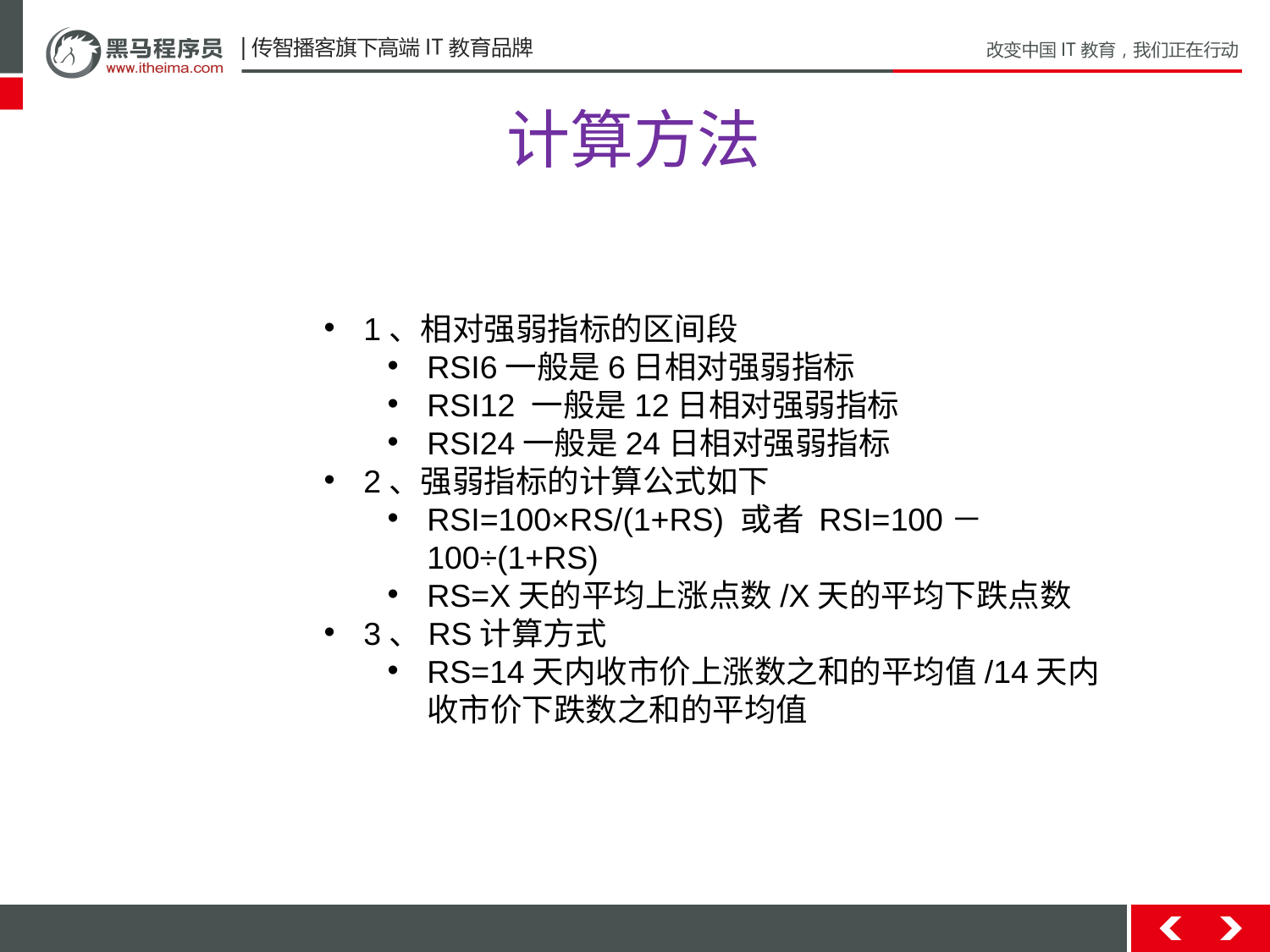

# 计算方法
1、相对强弱指标的区间段
RSI6一般是6日相对强弱指标
RSI12 一般是12日相对强弱指标
RSI24一般是24日相对强弱指标
2、强弱指标的计算公式如下
RSI=100×RS/(1+RS) 或者 RSI=100－100÷(1+RS)
RS=X天的平均上涨点数/X天的平均下跌点数
3、RS计算方式
RS=14天内收市价上涨数之和的平均值/14天内收市价下跌数之和的平均值